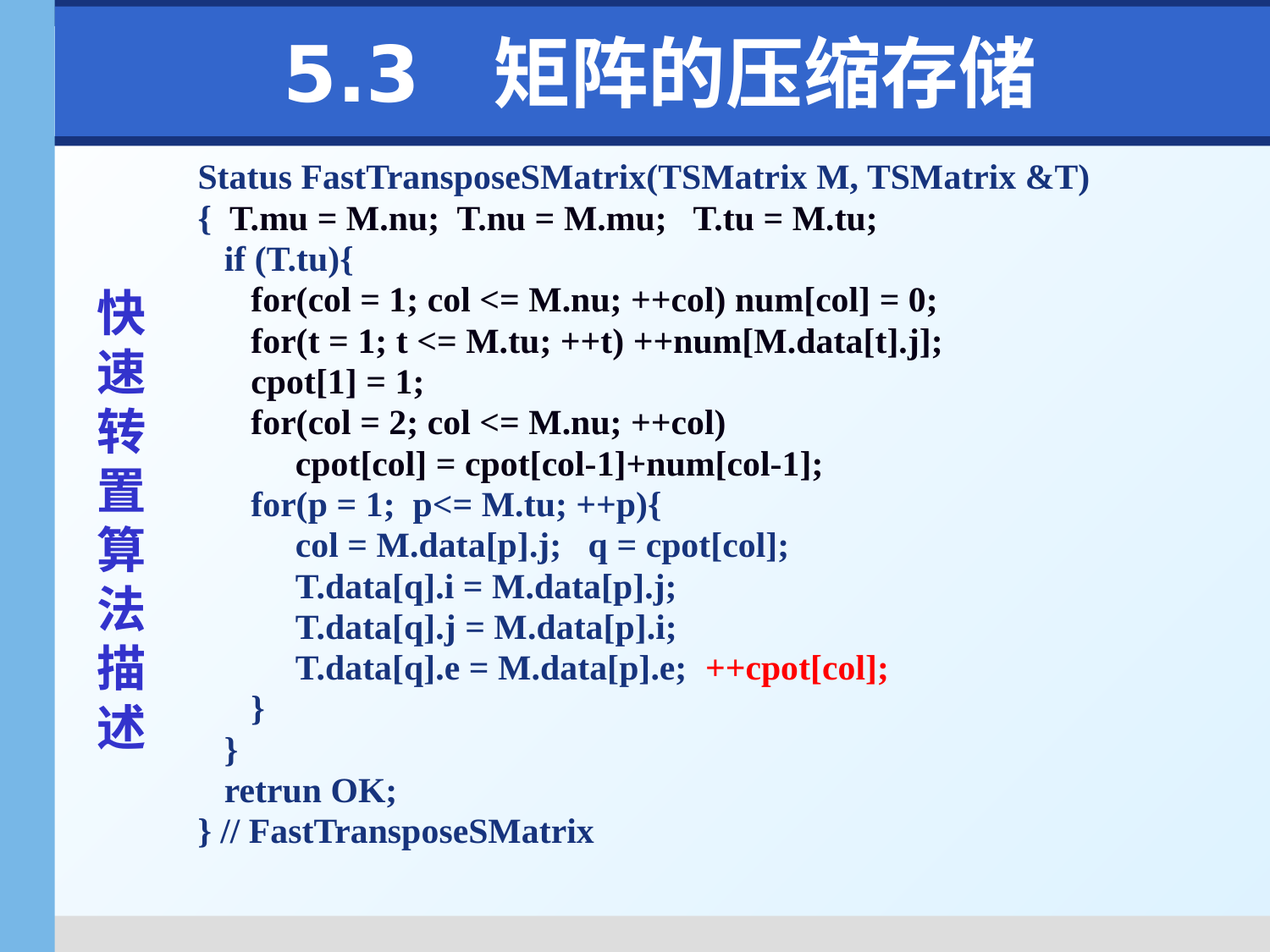

# 5.3  矩阵的压缩存储
Status FastTransposeSMatrix(TSMatrix M, TSMatrix &T)
{  T.mu = M.nu;  T.nu = M.mu;   T.tu = M.tu;
   if (T.tu){
      for(col = 1; col <= M.nu; ++col) num[col] = 0;
      for(t = 1; t <= M.tu; ++t) ++num[M.data[t].j];
      cpot[1] = 1;
      for(col = 2; col <= M.nu; ++col)
           cpot[col] = cpot[col-1]+num[col-1];
      for(p = 1;  p<= M.tu; ++p){
           col = M.data[p].j;   q = cpot[col];
           T.data[q].i = M.data[p].j;
           T.data[q].j = M.data[p].i;
           T.data[q].e = M.data[p].e;  ++cpot[col];
      }
   }
   retrun OK;
} // FastTransposeSMatrix
快速转置
算法描述